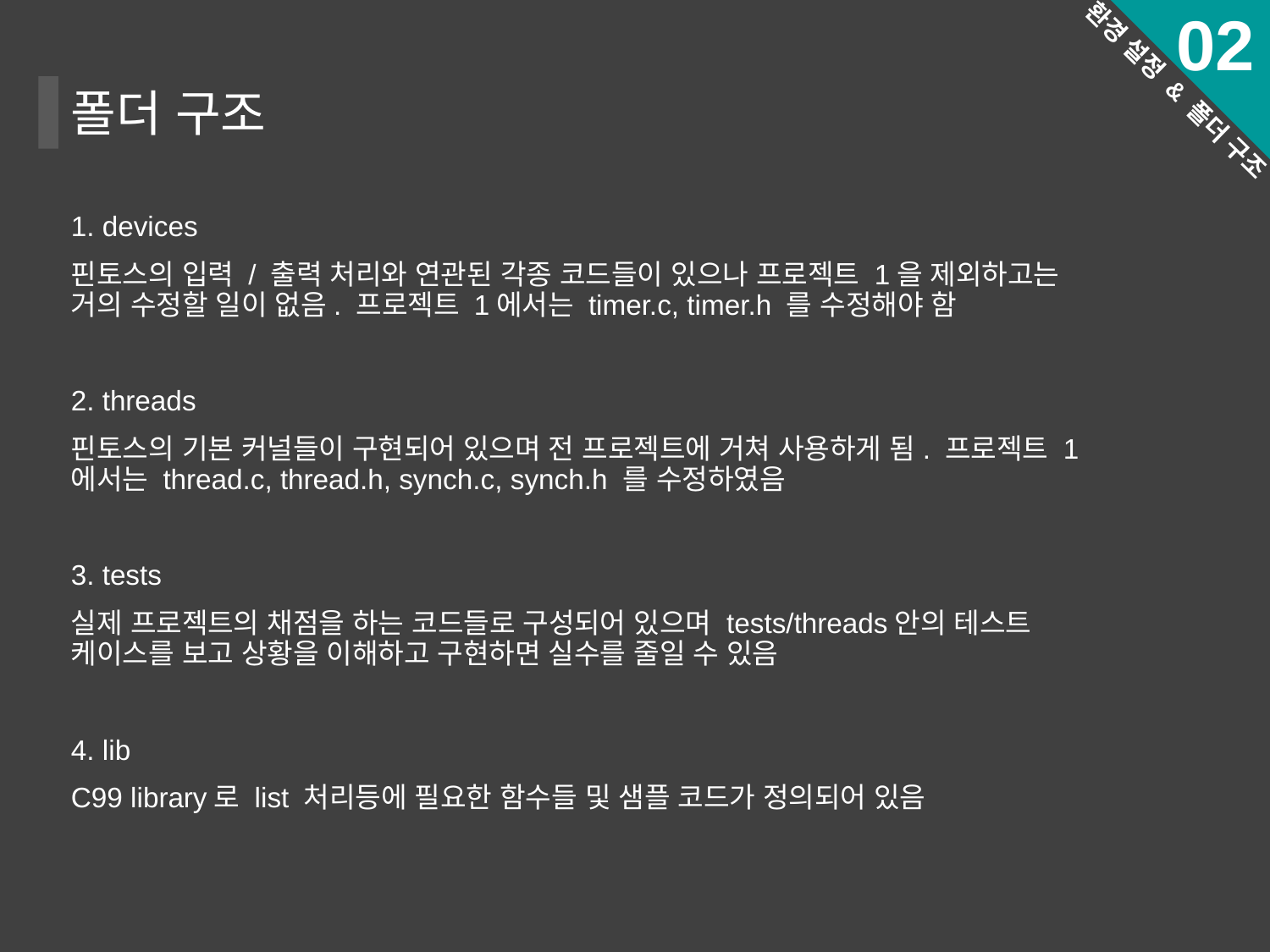

02

폴더 구조
환경 설정 & 폴더 구조
1. devices
핀토스의 입력 / 출력 처리와 연관된 각종 코드들이 있으나 프로젝트 1을 제외하고는 거의 수정할 일이 없음. 프로젝트 1에서는 timer.c, timer.h 를 수정해야 함

2. threads
핀토스의 기본 커널들이 구현되어 있으며 전 프로젝트에 거쳐 사용하게 됨. 프로젝트 1에서는 thread.c, thread.h, synch.c, synch.h 를 수정하였음

3. tests
실제 프로젝트의 채점을 하는 코드들로 구성되어 있으며 tests/threads안의 테스트 케이스를 보고 상황을 이해하고 구현하면 실수를 줄일 수 있음

4. lib
C99 library로 list 처리등에 필요한 함수들 및 샘플 코드가 정의되어 있음